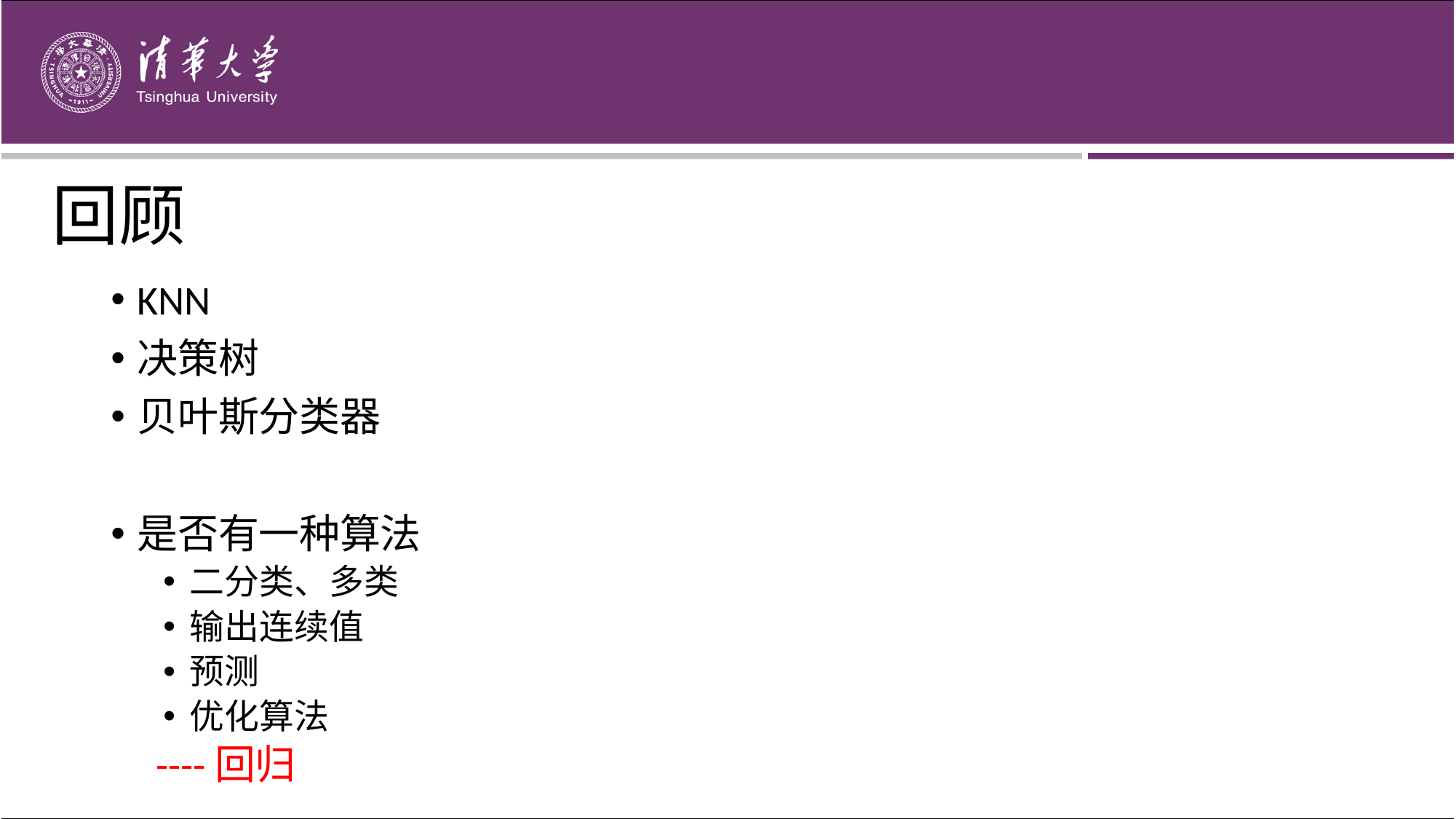

# 回顾
KNN
决策树
贝叶斯分类器

是否有一种算法
二分类、多类
输出连续值
预测
优化算法
----回归